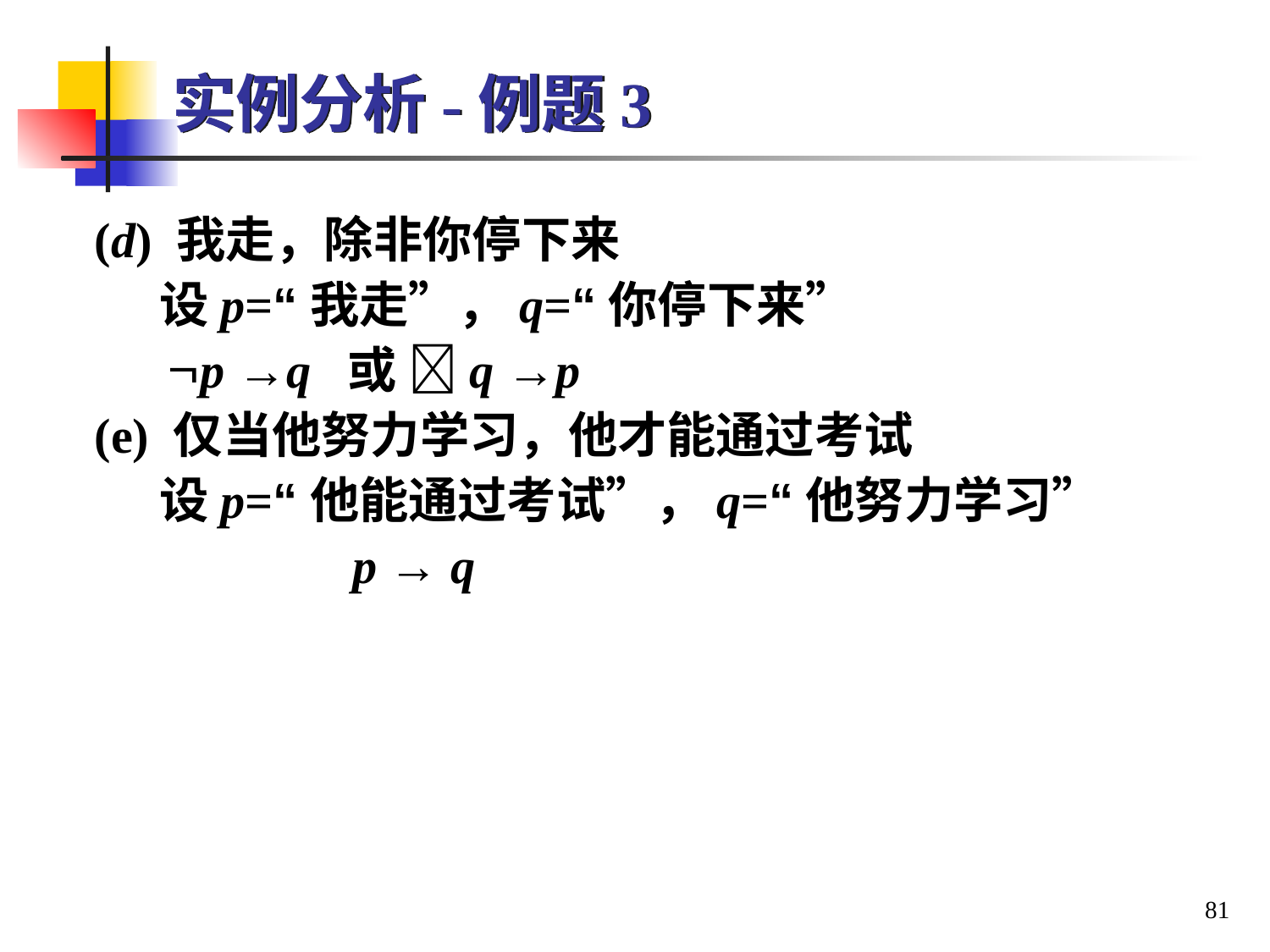

# 实例分析-例题3
   (d) 我走，除非你停下来
        设p=“我走”，q=“你停下来”
         ¬p →q  或 ¬q →p
   (e) 仅当他努力学习，他才能通过考试
        设p=“他能通过考试”，q=“他努力学习”
                        p → q
81